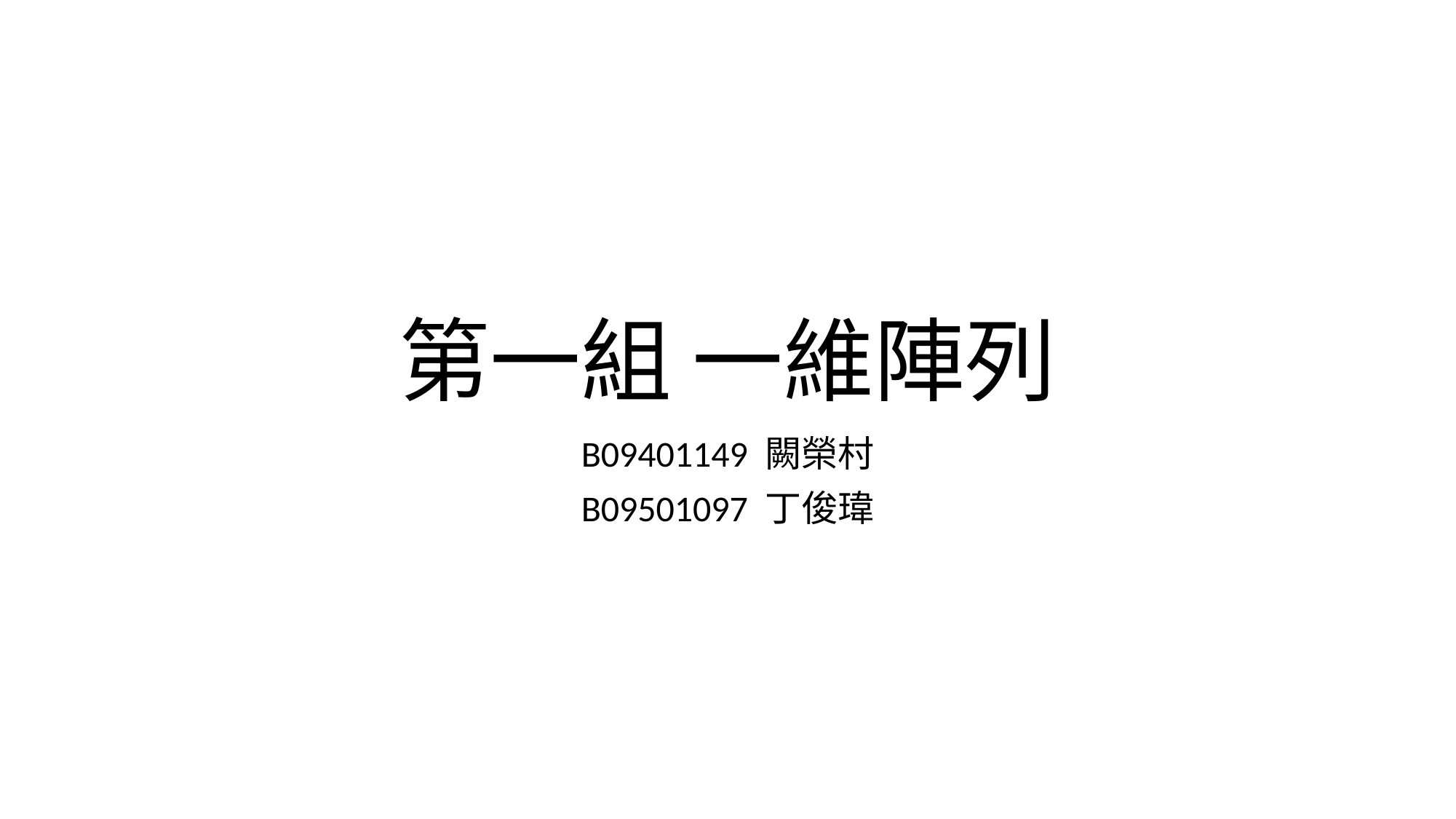

# 第一組 一維陣列
B09401149 闕榮村
B09501097 丁俊瑋